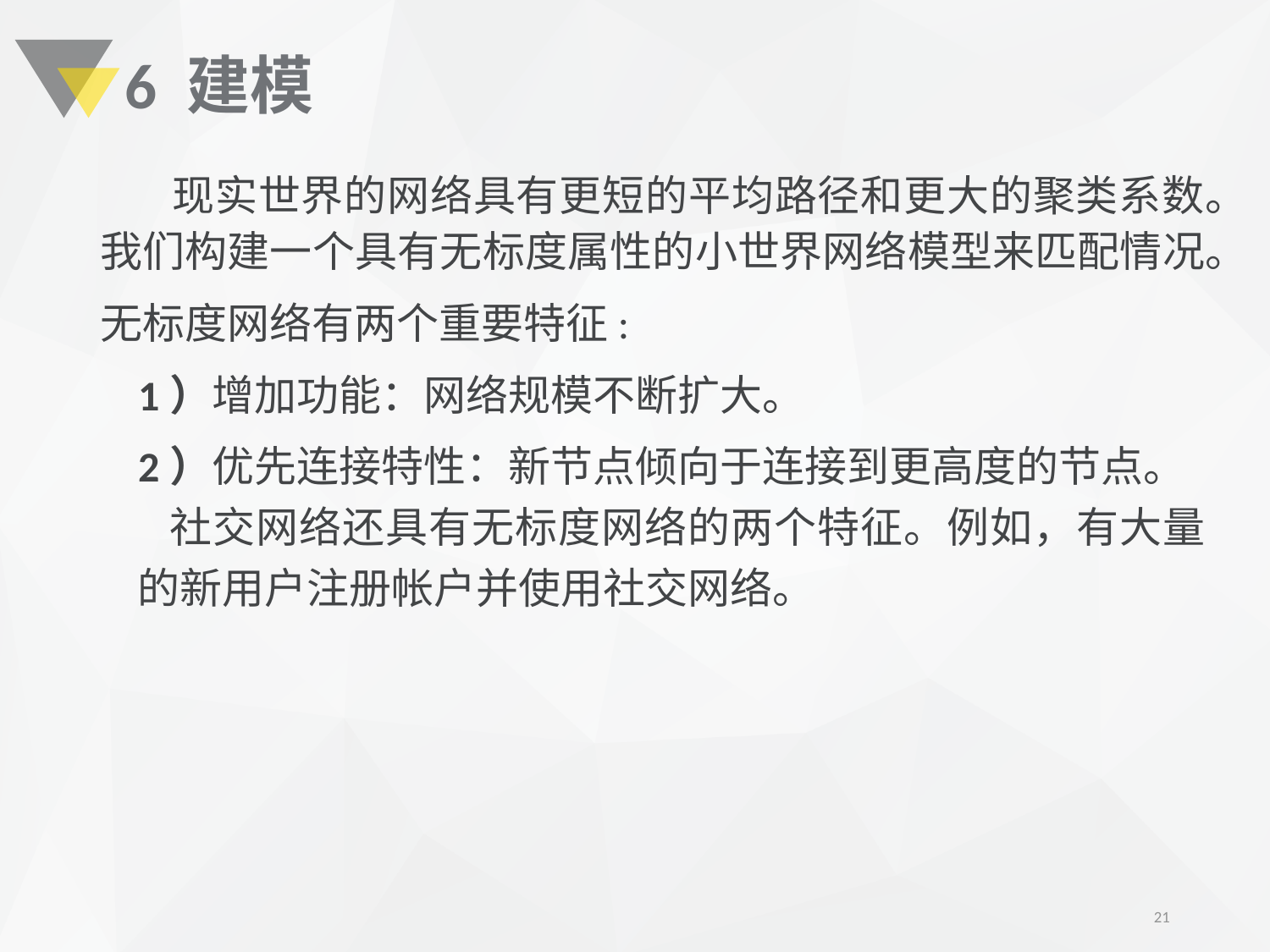

# 6 建模
       现实世界的网络具有更短的平均路径和更大的聚类系数。我们构建一个具有无标度属性的小世界网络模型来匹配情况。
无标度网络有两个重要特征:
    1）增加功能：网络规模不断扩大。
    2）优先连接特性：新节点倾向于连接到更高度的节点。
  社交网络还具有无标度网络的两个特征。例如，有大量的新用户注册帐户并使用社交网络。
21